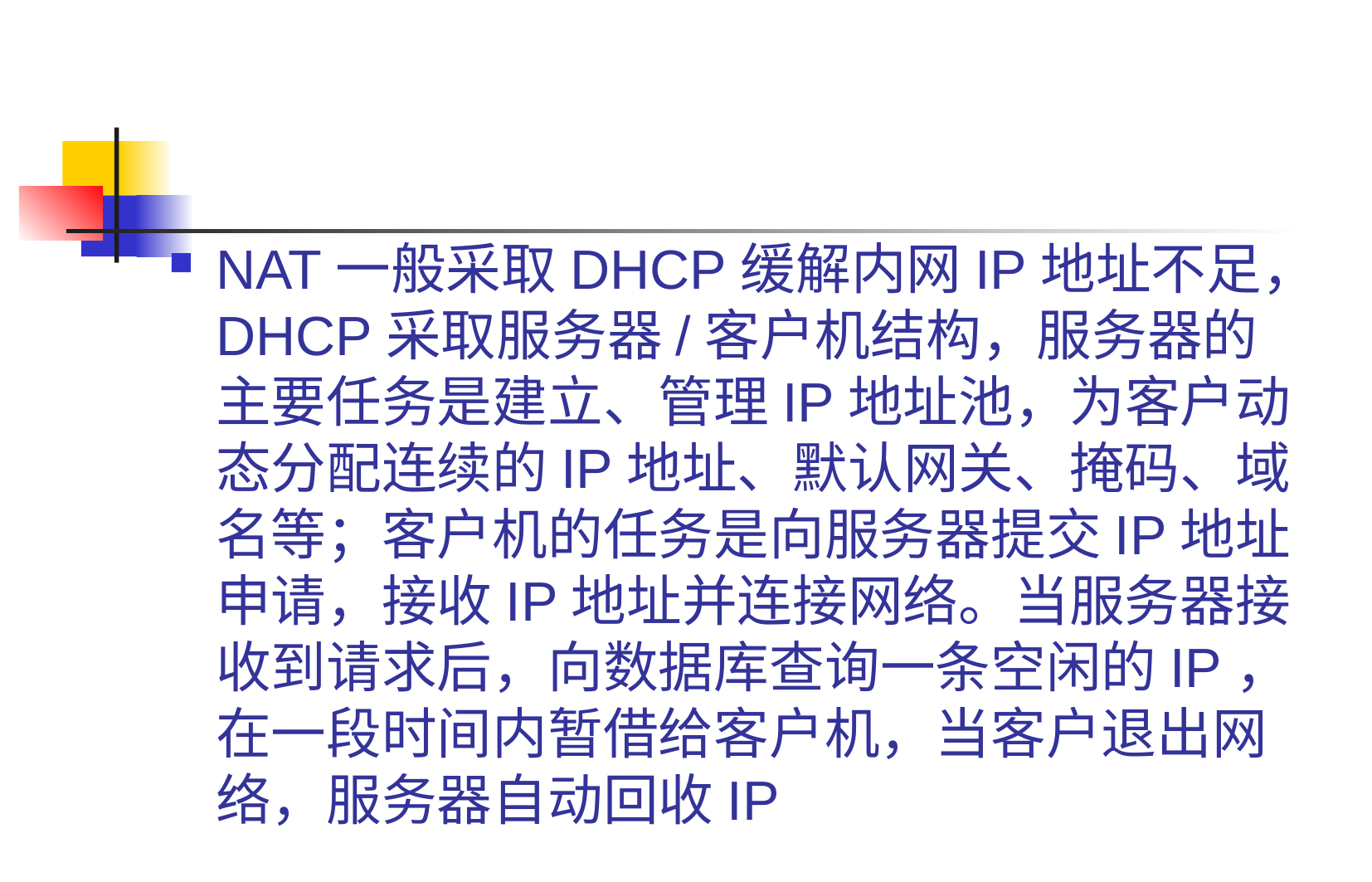

#
NAT一般采取DHCP缓解内网IP地址不足，DHCP采取服务器/客户机结构，服务器的主要任务是建立、管理IP地址池，为客户动态分配连续的IP地址、默认网关、掩码、域名等；客户机的任务是向服务器提交IP地址申请，接收IP地址并连接网络。当服务器接收到请求后，向数据库查询一条空闲的IP，在一段时间内暂借给客户机，当客户退出网络，服务器自动回收IP